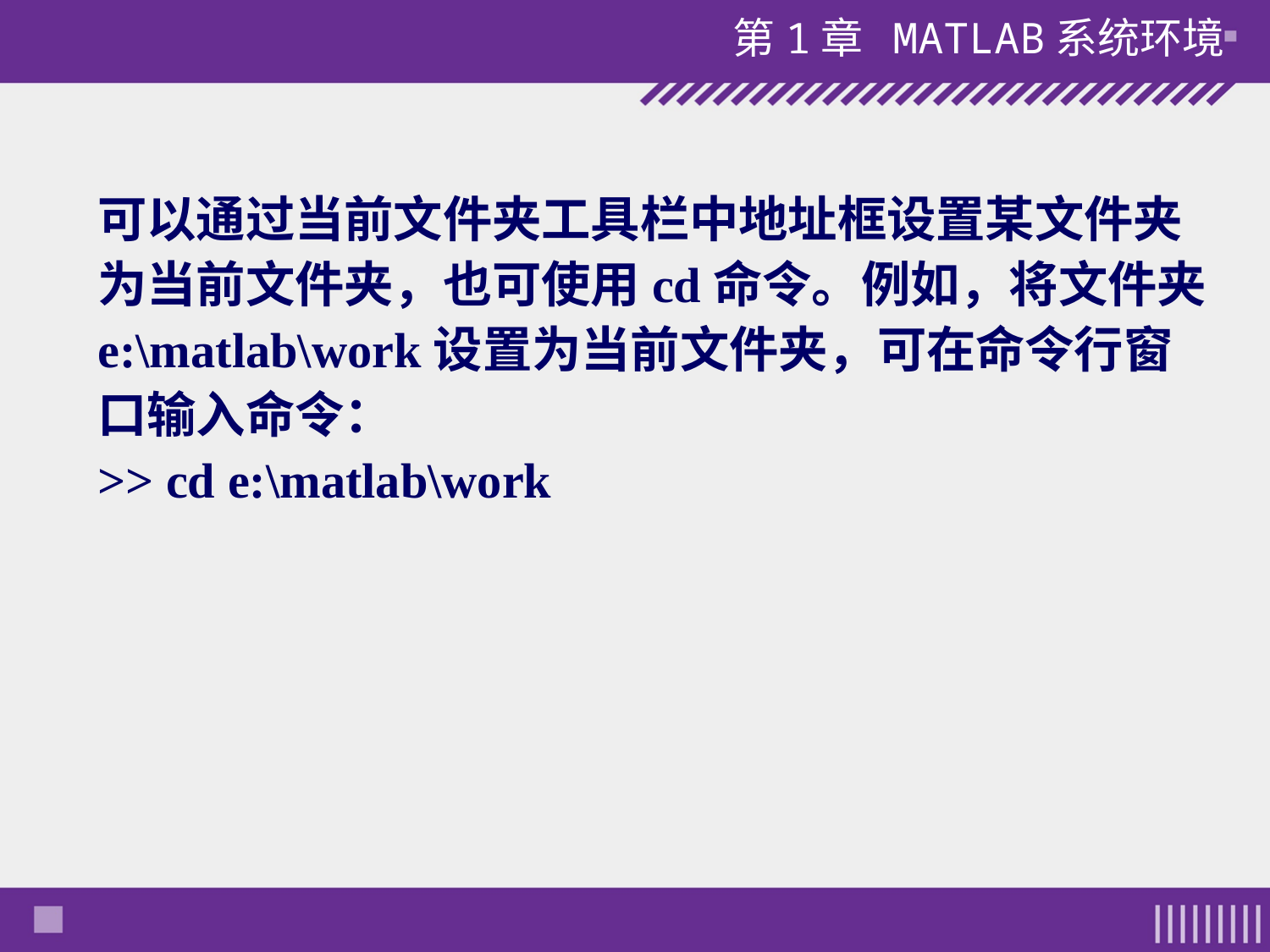

可以通过当前文件夹工具栏中地址框设置某文件夹为当前文件夹，也可使用cd命令。例如，将文件夹e:\matlab\work设置为当前文件夹，可在命令行窗口输入命令：
>> cd e:\matlab\work